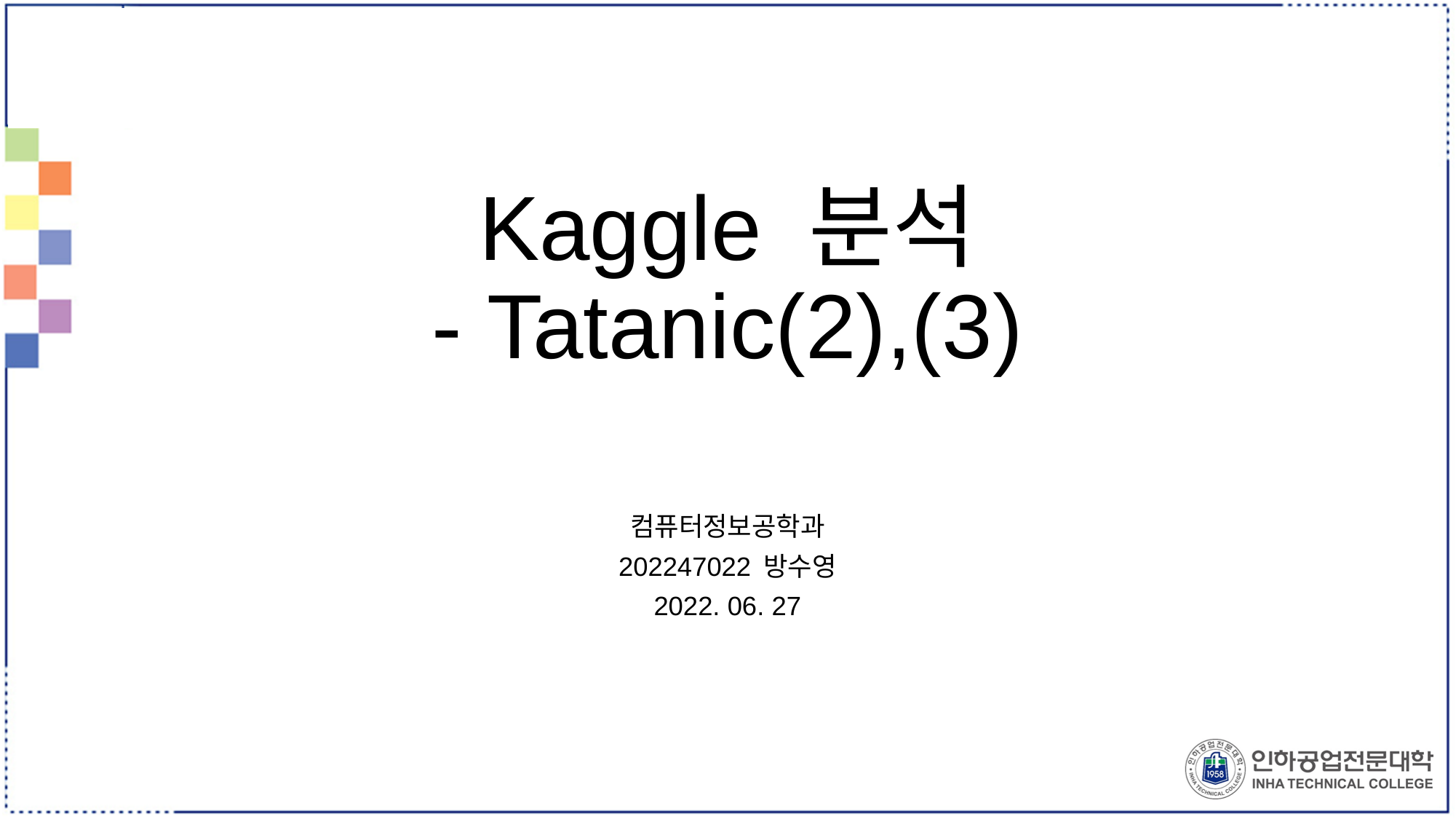

# Kaggle 분석 - Tatanic(2),(3)
컴퓨터정보공학과
202247022 방수영
2022. 06. 27